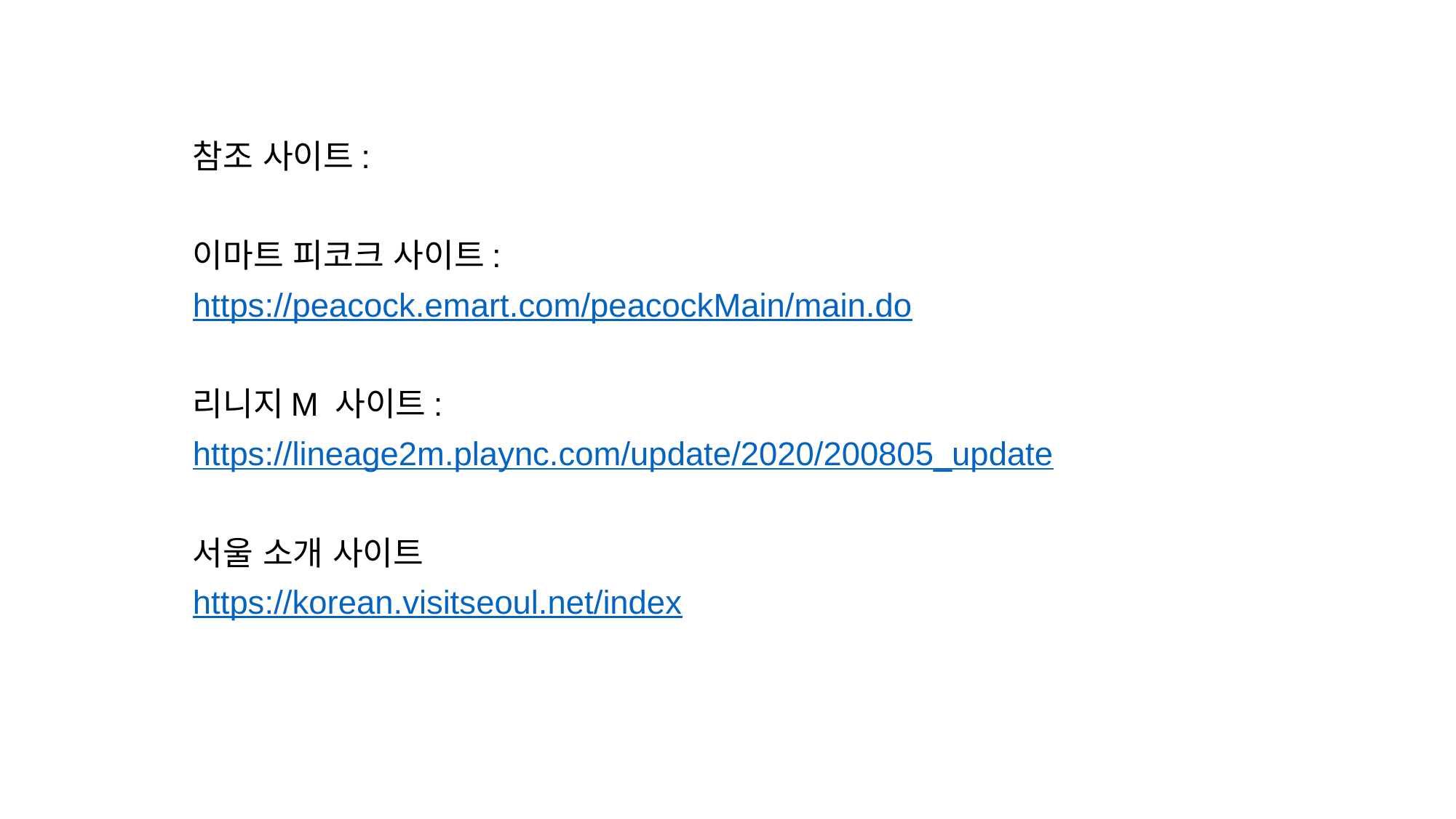

참조 사이트:

이마트 피코크 사이트:
https://peacock.emart.com/peacockMain/main.do

리니지M 사이트:
https://lineage2m.plaync.com/update/2020/200805_update

서울 소개 사이트
https://korean.visitseoul.net/index